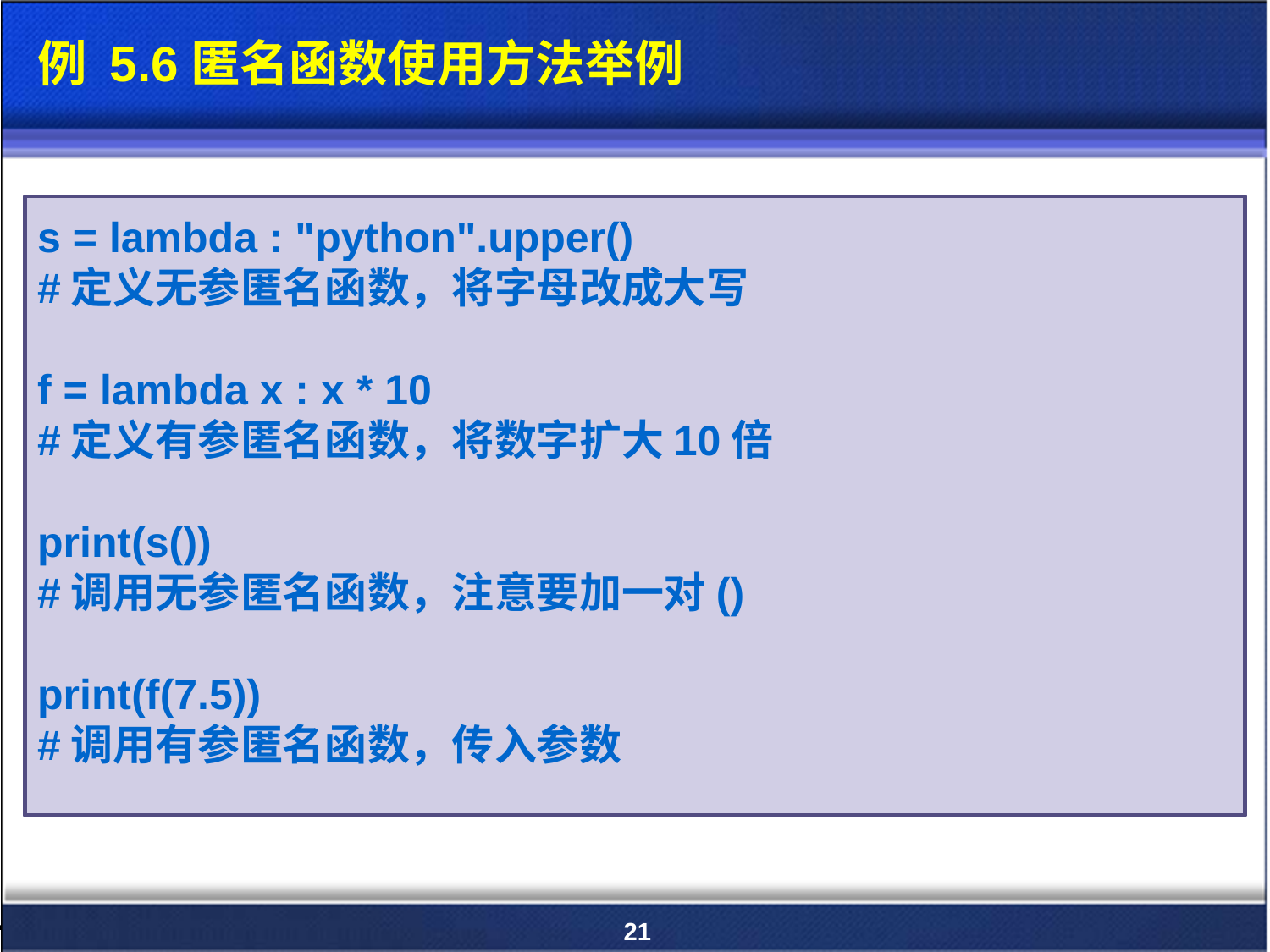

例 5.6匿名函数使用方法举例

s = lambda : "python".upper()
#定义无参匿名函数，将字母改成大写

f = lambda x : x * 10
#定义有参匿名函数，将数字扩大10倍

print(s())
#调用无参匿名函数，注意要加一对()

print(f(7.5))
#调用有参匿名函数，传入参数

21